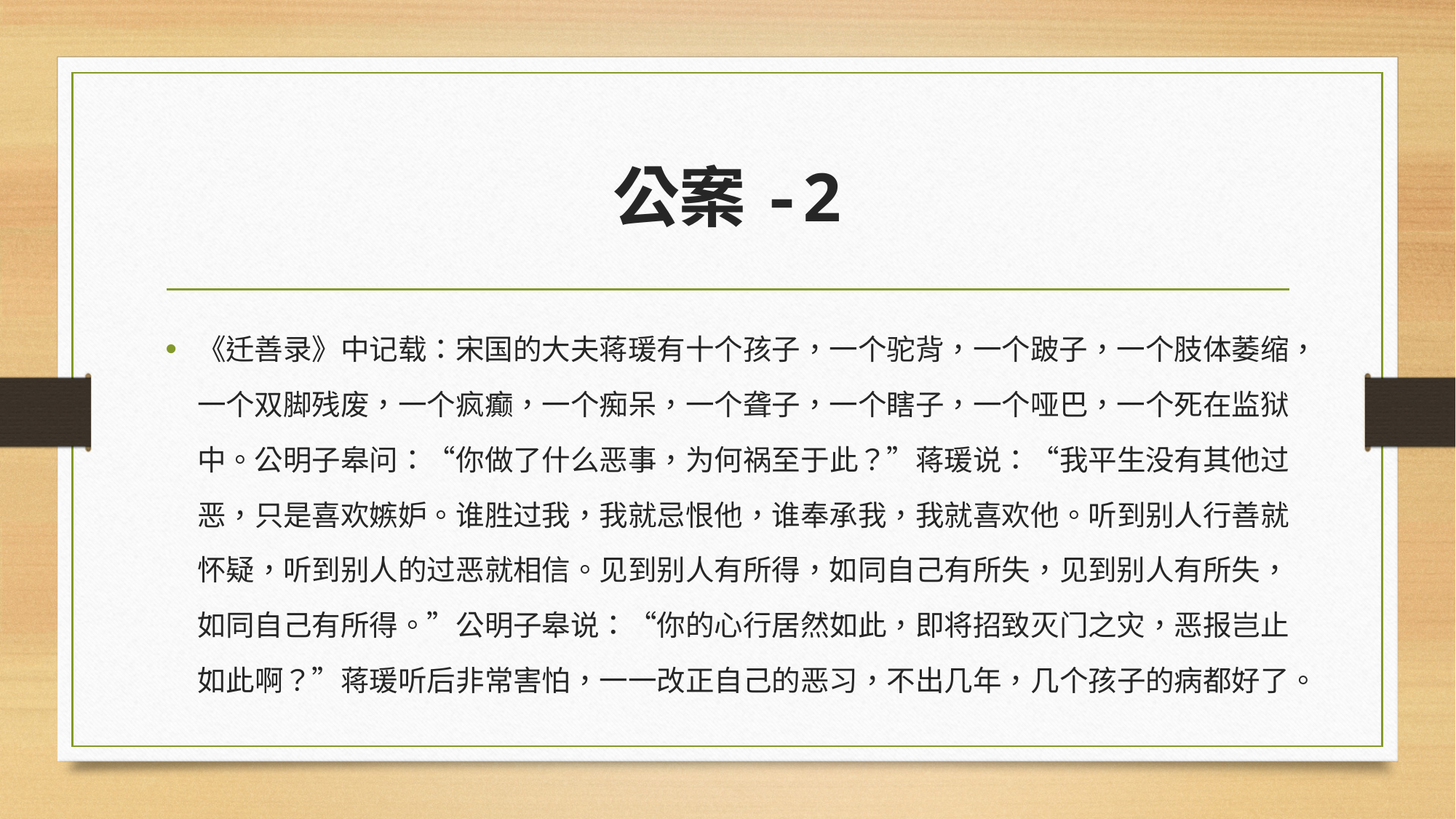

# 公案-2
《迁善录》中记载：宋国的大夫蒋瑗有十个孩子，一个驼背，一个跛子，一个肢体萎缩，一个双脚残废，一个疯癫，一个痴呆，一个聋子，一个瞎子，一个哑巴，一个死在监狱中。公明子皋问：“你做了什么恶事，为何祸至于此？”蒋瑗说：“我平生没有其他过恶，只是喜欢嫉妒。谁胜过我，我就忌恨他，谁奉承我，我就喜欢他。听到别人行善就怀疑，听到别人的过恶就相信。见到别人有所得，如同自己有所失，见到别人有所失，如同自己有所得。”公明子皋说：“你的心行居然如此，即将招致灭门之灾，恶报岂止如此啊？”蒋瑗听后非常害怕，一一改正自己的恶习，不出几年，几个孩子的病都好了。